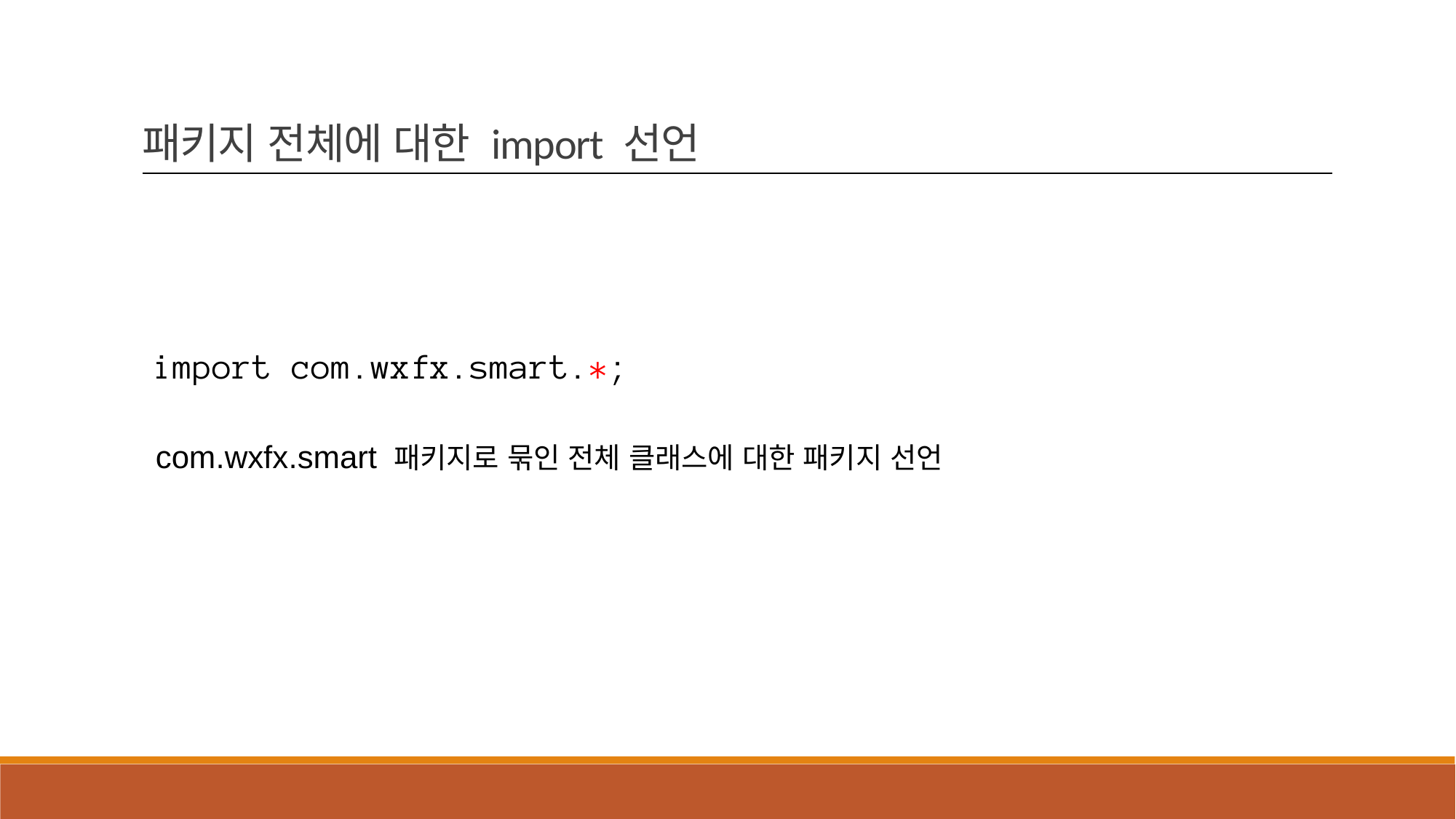

패키지 전체에 대한 import 선언
import com.wxfx.smart.*;
com.wxfx.smart 패키지로 묶인 전체 클래스에 대한 패키지 선언